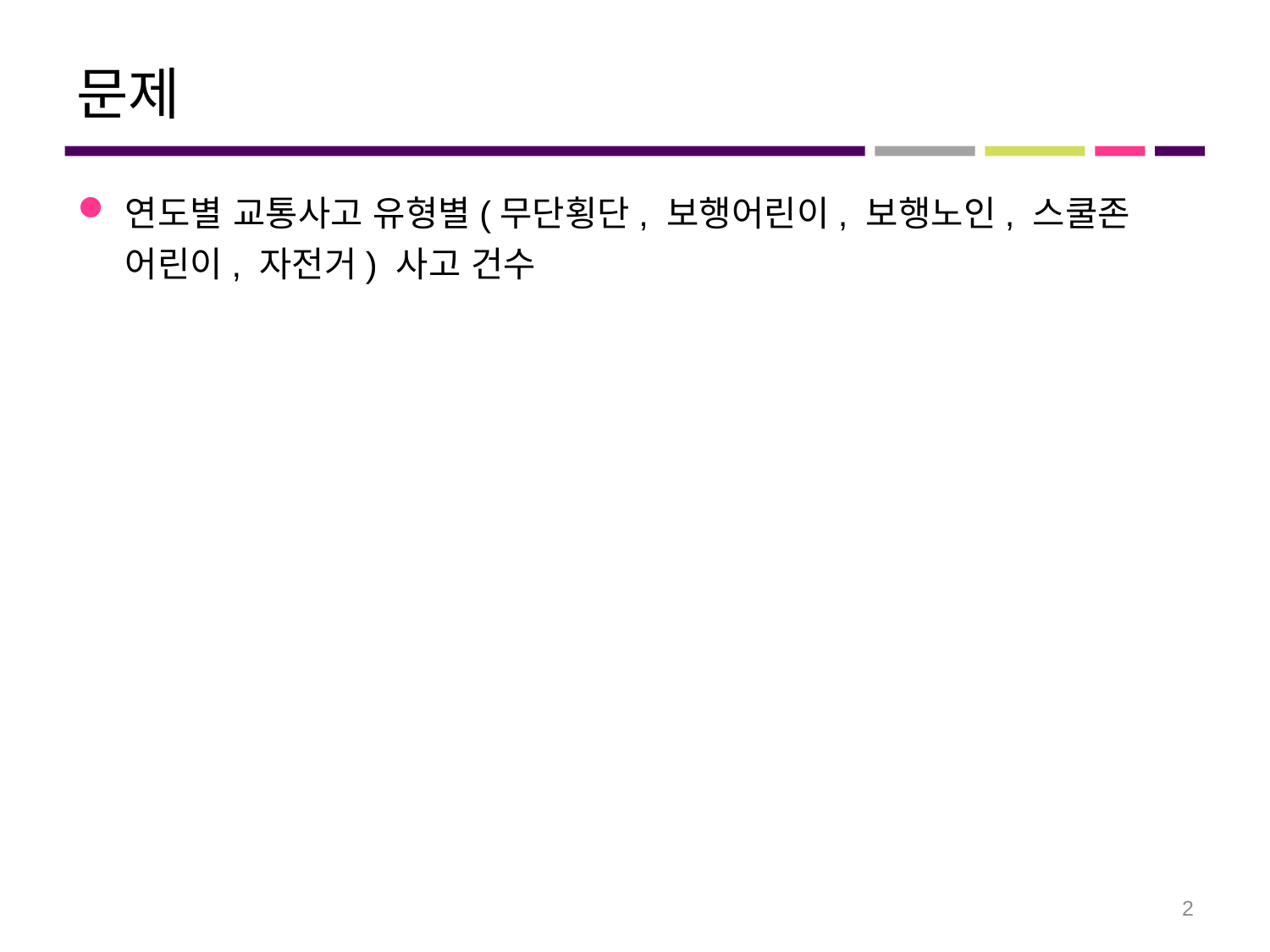

# 문제
연도별 교통사고 유형별(무단횡단, 보행어린이, 보행노인, 스쿨존 어린이, 자전거) 사고 건수
2